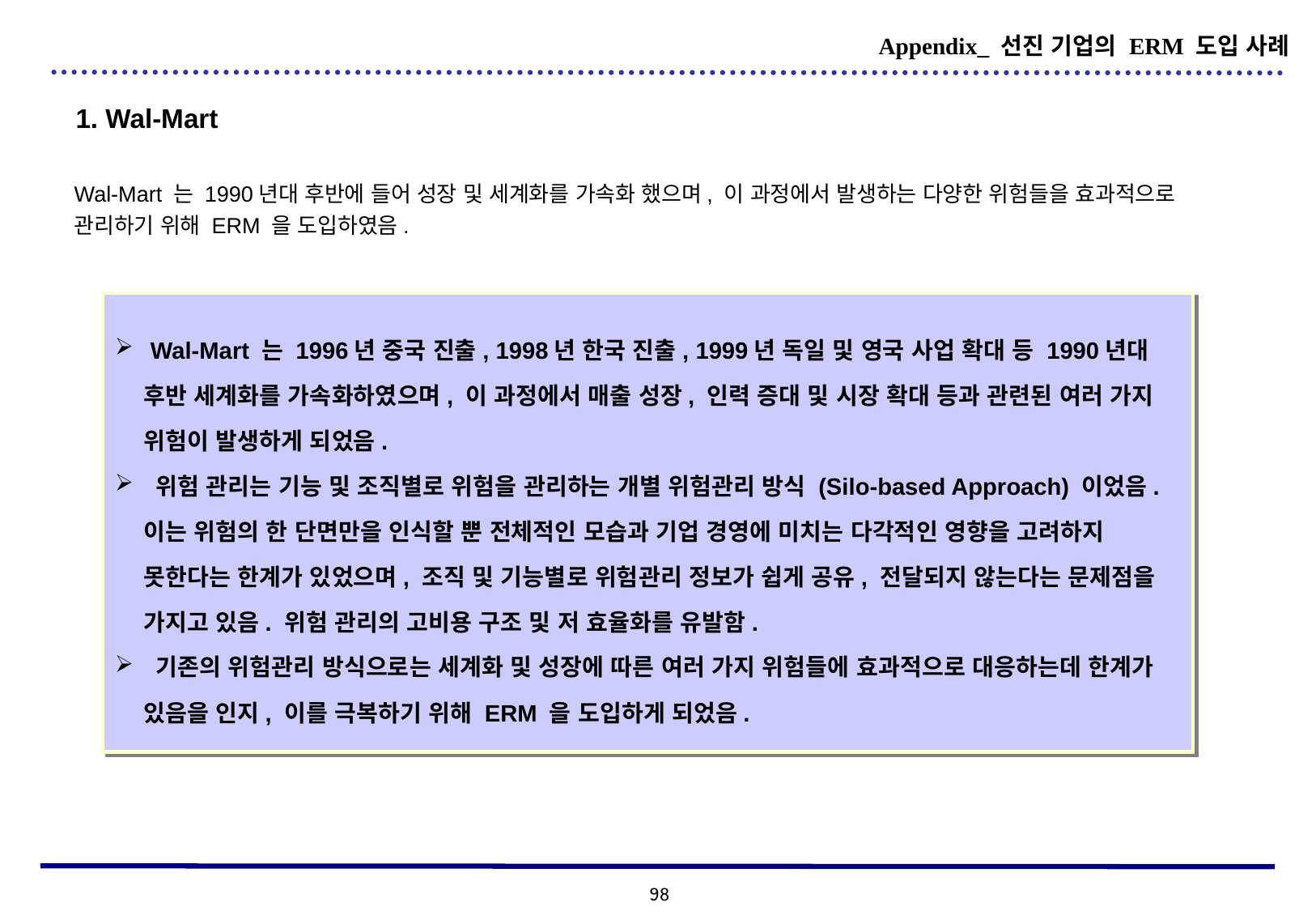

Appendix_ 선진 기업의 ERM 도입 사례
1. Wal-Mart
Wal-Mart 는 1990년대 후반에 들어 성장 및 세계화를 가속화 했으며, 이 과정에서 발생하는 다양한 위험들을 효과적으로 관리하기 위해 ERM 을 도입하였음.
 Wal-Mart 는 1996년 중국 진출, 1998년 한국 진출, 1999년 독일 및 영국 사업 확대 등 1990년대 후반 세계화를 가속화하였으며, 이 과정에서 매출 성장, 인력 증대 및 시장 확대 등과 관련된 여러 가지 위험이 발생하게 되었음.
 위험 관리는 기능 및 조직별로 위험을 관리하는 개별 위험관리 방식 (Silo-based Approach) 이었음. 이는 위험의 한 단면만을 인식할 뿐 전체적인 모습과 기업 경영에 미치는 다각적인 영향을 고려하지 못한다는 한계가 있었으며, 조직 및 기능별로 위험관리 정보가 쉽게 공유, 전달되지 않는다는 문제점을 가지고 있음. 위험 관리의 고비용 구조 및 저 효율화를 유발함.
 기존의 위험관리 방식으로는 세계화 및 성장에 따른 여러 가지 위험들에 효과적으로 대응하는데 한계가 있음을 인지, 이를 극복하기 위해 ERM 을 도입하게 되었음.